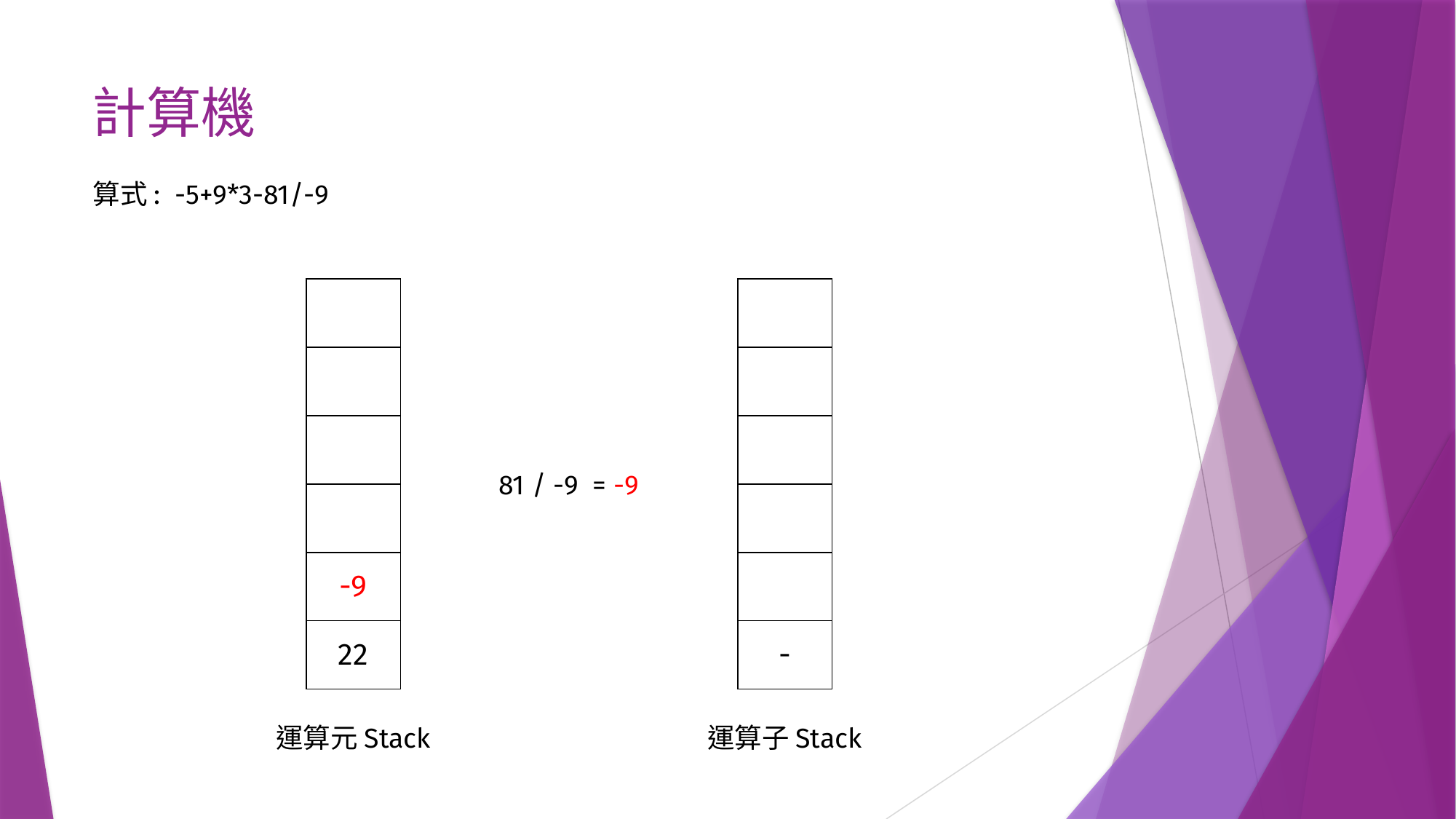

# 計算機
算式:  -5+9*3-81/-9
|  |
| --- |
|  |
|  |
|  |
| -9 |
| 22 |
|  |
| --- |
|  |
|  |
|  |
|  |
| - |
81 / -9  = -9
運算元Stack
運算子Stack